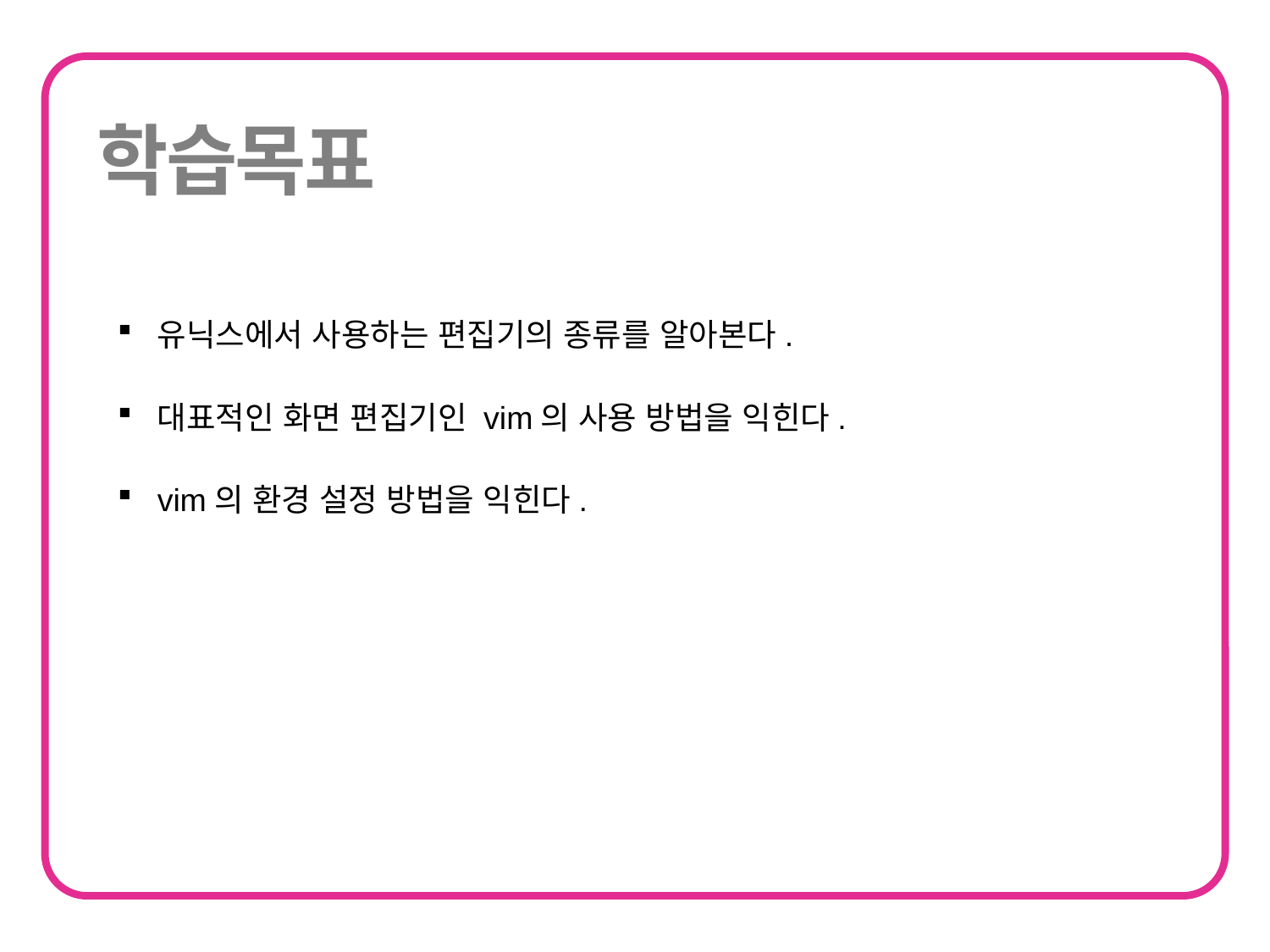

유닉스에서 사용하는 편집기의 종류를 알아본다.
대표적인 화면 편집기인 vim의 사용 방법을 익힌다.
vim의 환경 설정 방법을 익힌다.